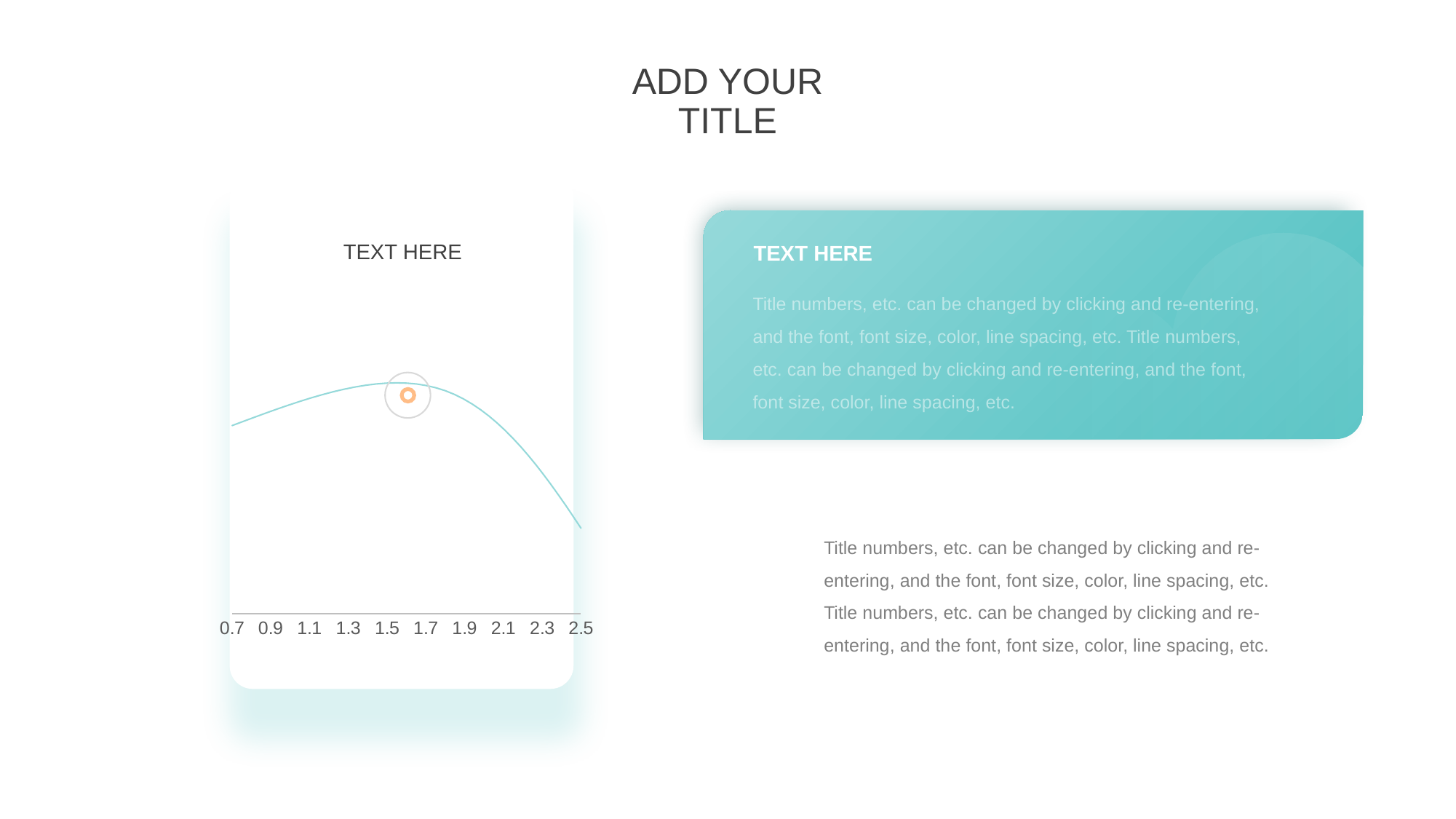

ADD YOUR TITLE

TEXT HERE

TEXT HERE
Title numbers, etc. can be changed by clicking and re-entering, and the font, font size, color, line spacing, etc. Title numbers, etc. can be changed by clicking and re-entering, and the font, font size, color, line spacing, etc.

### Chart

| Category | Y 值 |
|---|---|

Title numbers, etc. can be changed by clicking and re-entering, and the font, font size, color, line spacing, etc. Title numbers, etc. can be changed by clicking and re-entering, and the font, font size, color, line spacing, etc.